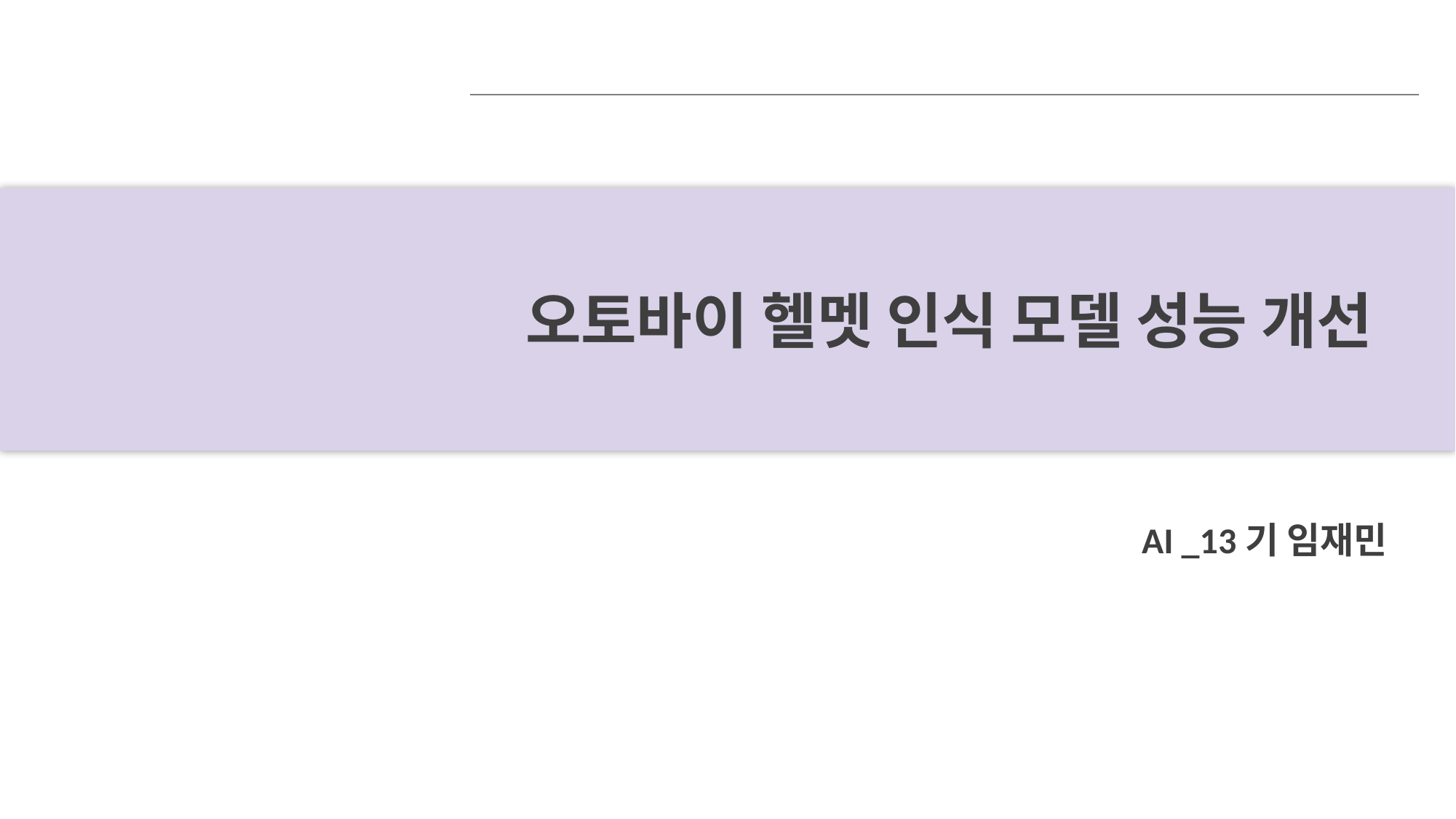

오토바이 헬멧 인식 모델 성능 개선
AI _13기 임재민